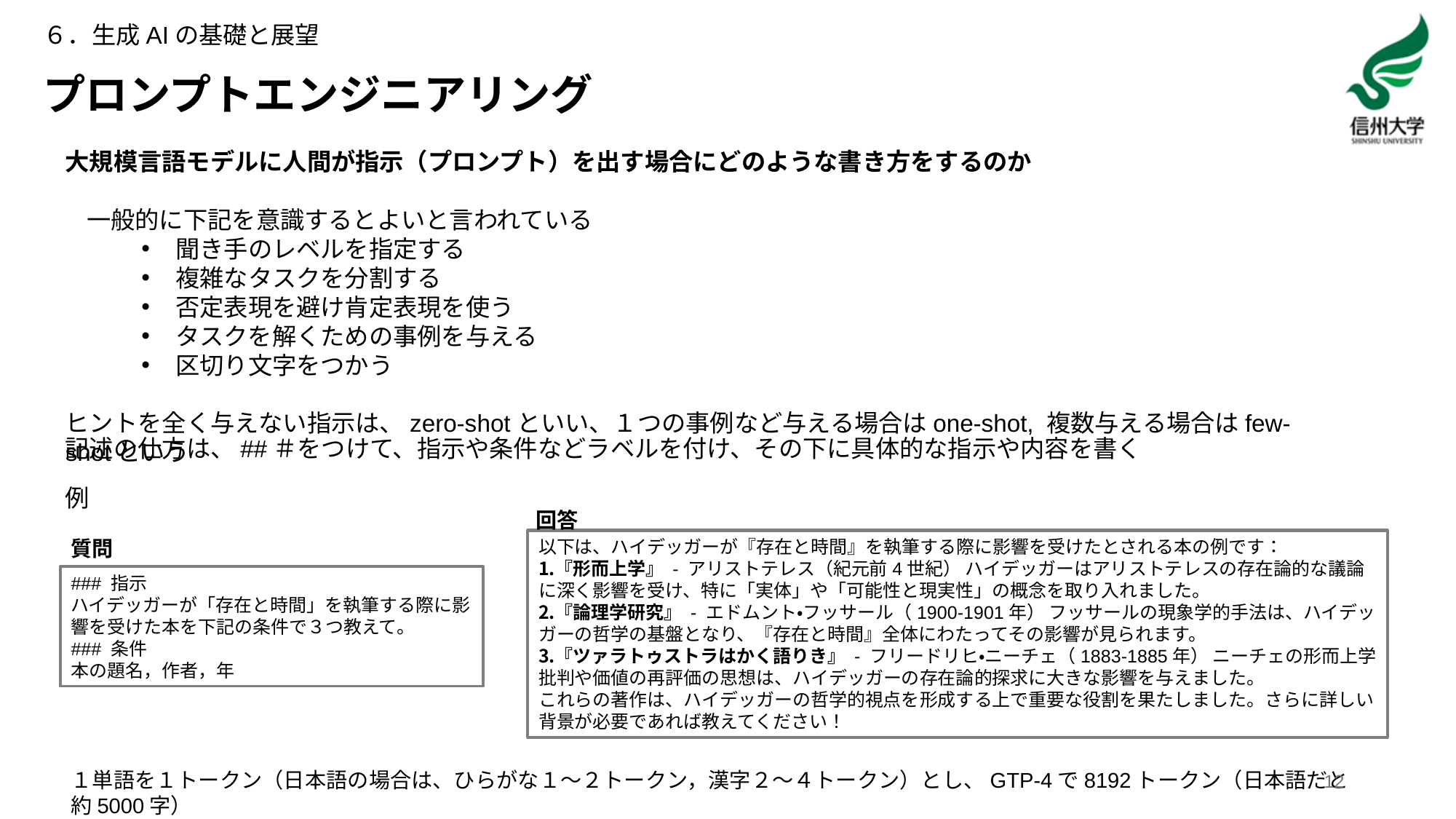

６．生成AIの基礎と展望
# プロンプトエンジニアリング
大規模言語モデルに人間が指示（プロンプト）を出す場合にどのような書き方をするのか

一般的に下記を意識するとよいと言われている
聞き手のレベルを指定する
複雑なタスクを分割する
否定表現を避け肯定表現を使う
タスクを解くための事例を与える
区切り文字をつかう

ヒントを全く与えない指示は、zero-shotといい、１つの事例など与える場合はone-shot, 複数与える場合はfew-shotという
記述の仕方は、##＃をつけて、指示や条件などラベルを付け、その下に具体的な指示や内容を書く
例
回答
質問
以下は、ハイデッガーが『存在と時間』を執筆する際に影響を受けたとされる本の例です：
『形而上学』 - アリストテレス（紀元前4世紀） ハイデッガーはアリストテレスの存在論的な議論に深く影響を受け、特に「実体」や「可能性と現実性」の概念を取り入れました。
『論理学研究』 - エドムント・フッサール（1900-1901年） フッサールの現象学的手法は、ハイデッガーの哲学の基盤となり、『存在と時間』全体にわたってその影響が見られます。
『ツァラトゥストラはかく語りき』 - フリードリヒ・ニーチェ（1883-1885年） ニーチェの形而上学批判や価値の再評価の思想は、ハイデッガーの存在論的探求に大きな影響を与えました。
これらの著作は、ハイデッガーの哲学的視点を形成する上で重要な役割を果たしました。さらに詳しい背景が必要であれば教えてください！
### 指示
ハイデッガーが「存在と時間」を執筆する際に影響を受けた本を下記の条件で３つ教えて。
### 条件
本の題名，作者，年
12
１単語を１トークン（日本語の場合は、ひらがな１～２トークン，漢字２～４トークン）とし、GTP-4で8192トークン（日本語だと約5000字）